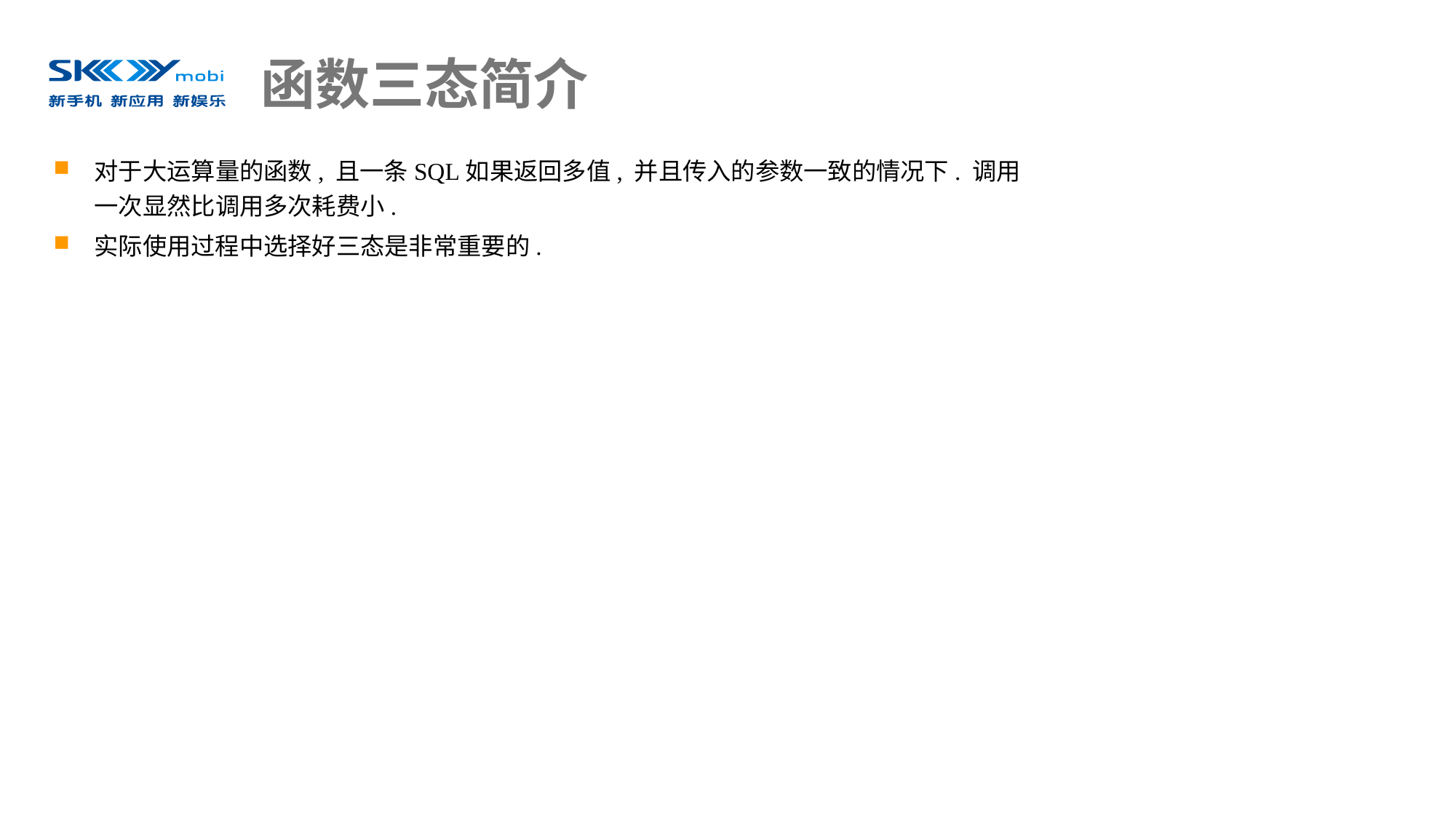

# 函数三态简介
对于大运算量的函数, 且一条SQL如果返回多值, 并且传入的参数一致的情况下. 调用一次显然比调用多次耗费小.
实际使用过程中选择好三态是非常重要的.